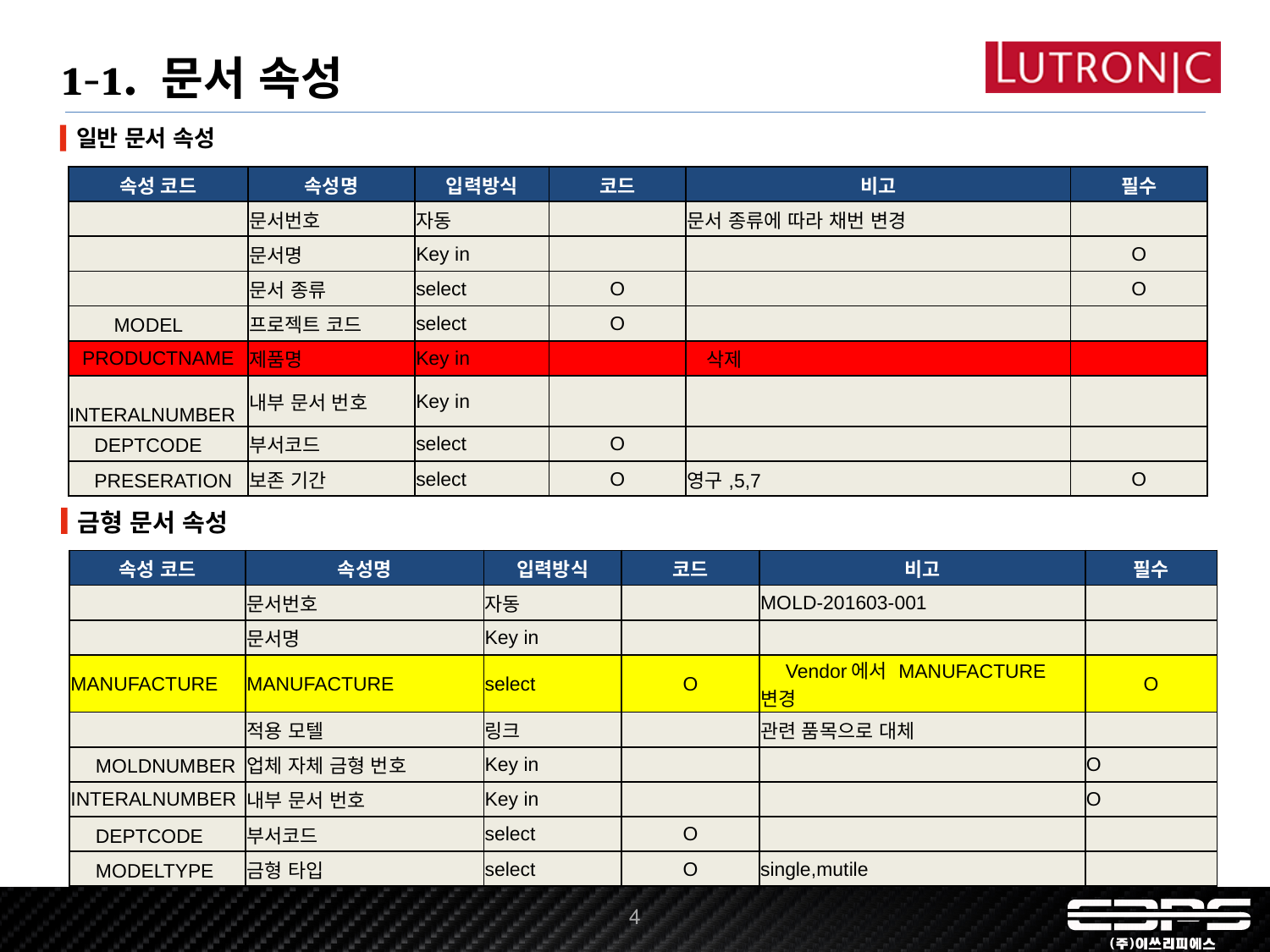

1-1. 문서 속성
일반 문서 속성

| 속성 코드 | 속성명 | 입력방식 | 코드 | 비고 | 필수 |
| --- | --- | --- | --- | --- | --- |
|  | 문서번호 | 자동 |  | 문서 종류에 따라 채번 변경 |  |
|  | 문서명 | Key in |  |  | O |
|  | 문서 종류 | select | O |  | O |
| MODEL | 프로젝트 코드 | select | O |  |  |
| PRODUCTNAME | 제품명 | Key in |  | 삭제 |  |
| INTERALNUMBER | 내부 문서 번호 | Key in |  |  |  |
| DEPTCODE | 부서코드 | select | O |  |  |
| PRESERATION | 보존 기간 | select | O | 영구,5,7 | O |
금형 문서 속성

| 속성 코드 | 속성명 | 입력방식 | 코드 | 비고 | 필수 |
| --- | --- | --- | --- | --- | --- |
|  | 문서번호 | 자동 |  | MOLD-201603-001 |  |
|  | 문서명 | Key in |  |  |  |
| MANUFACTURE | MANUFACTURE | select | O | Vendor에서 MANUFACTURE 변경 | O |
|  | 적용 모텔 | 링크 |  | 관련 품목으로 대체 |  |
| MOLDNUMBER | 업체 자체 금형 번호 | Key in |  |  | O |
| INTERALNUMBER | 내부 문서 번호 | Key in |  |  | O |
| DEPTCODE | 부서코드 | select | O |  |  |
| MODELTYPE | 금형 타입 | select | O | single,mutile |  |